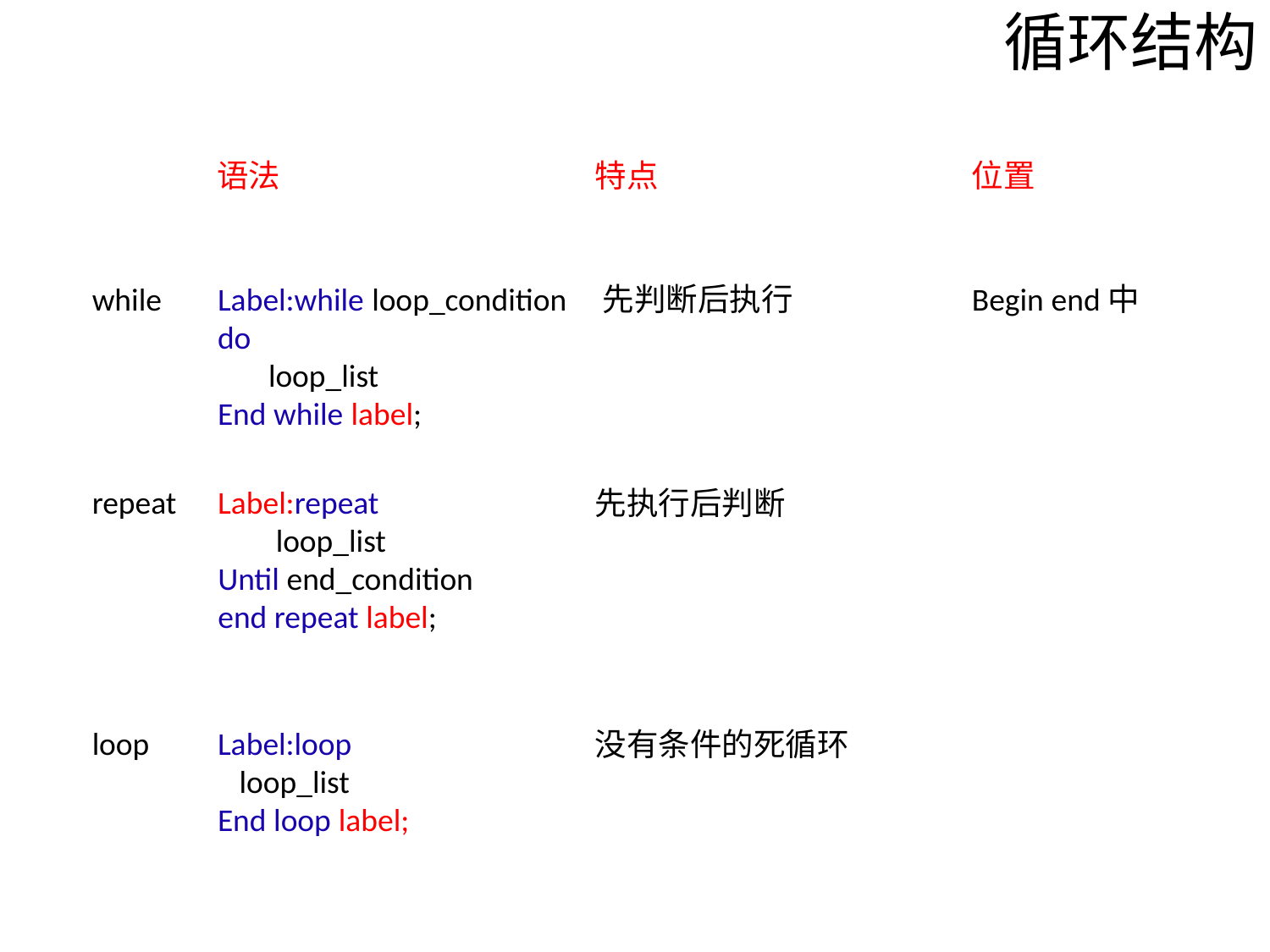

循环结构
名称 语法
特点
位置
Label:while loop_condition 先判断后执行
do
Begin end中
while
loop_list
End while label;
先执行后判断
repeat Label:repeat
loop_list
Until end_condition
end repeat label;
没有条件的死循环
loop
Label:loop
loop_list
End loop label;